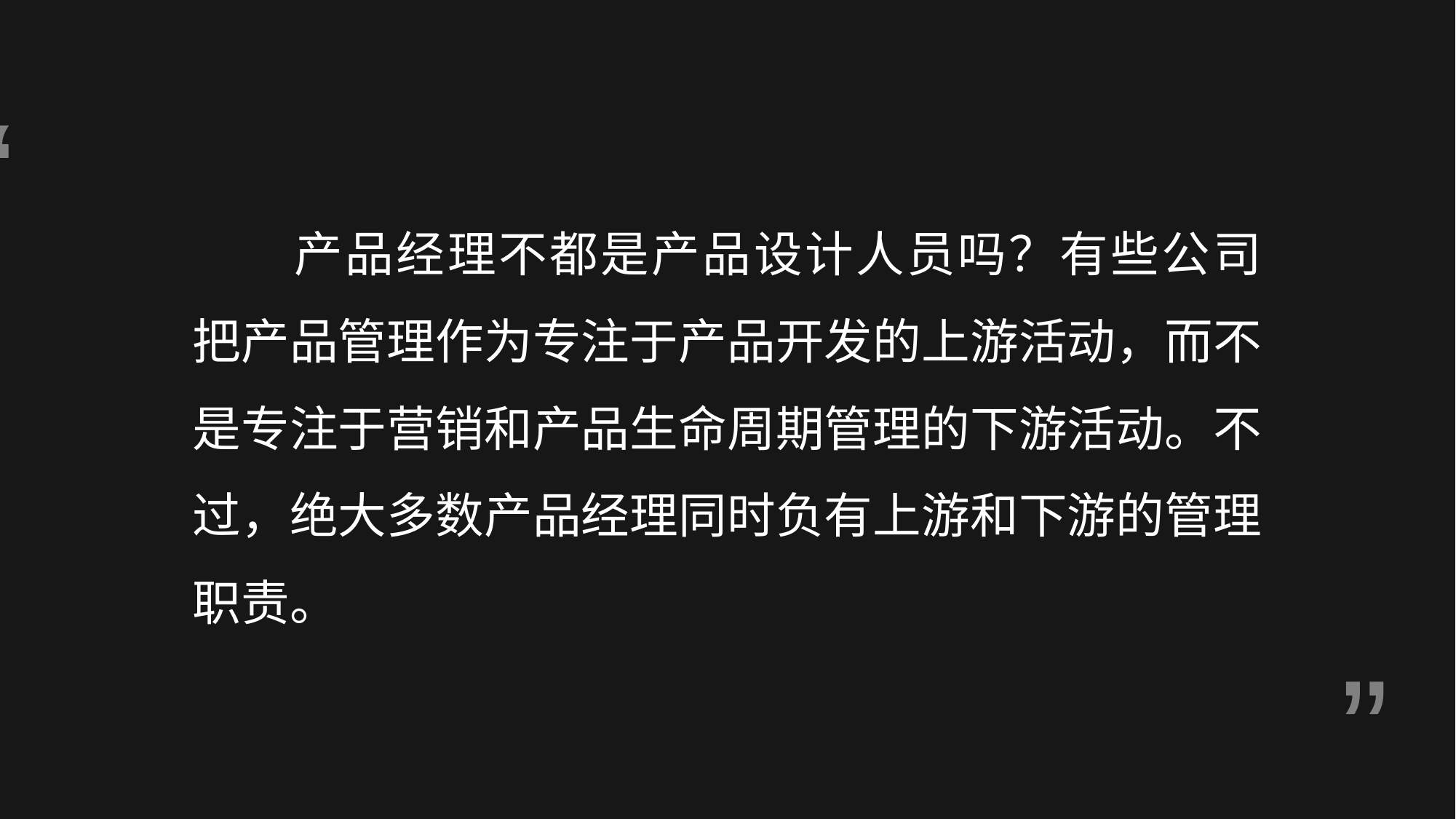

“
产品经理不都是产品设计人员吗？有些公司把产品管理作为专注于产品开发的上游活动，而不是专注于营销和产品生命周期管理的下游活动。不过，绝大多数产品经理同时负有上游和下游的管理职责。
”